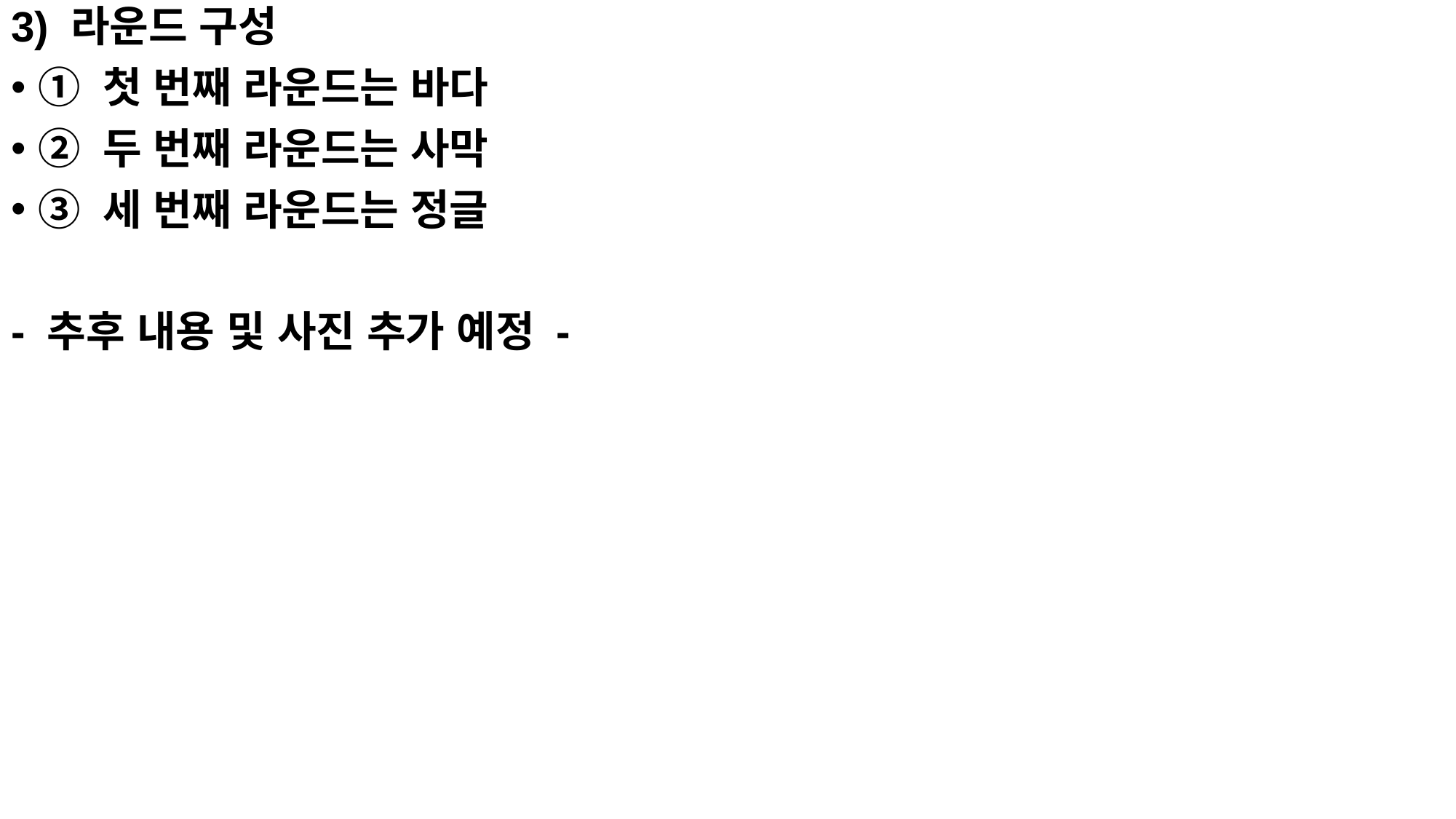

3) 라운드 구성
① 첫 번째 라운드는 바다
② 두 번째 라운드는 사막
③ 세 번째 라운드는 정글

- 추후 내용 및 사진 추가 예정 -